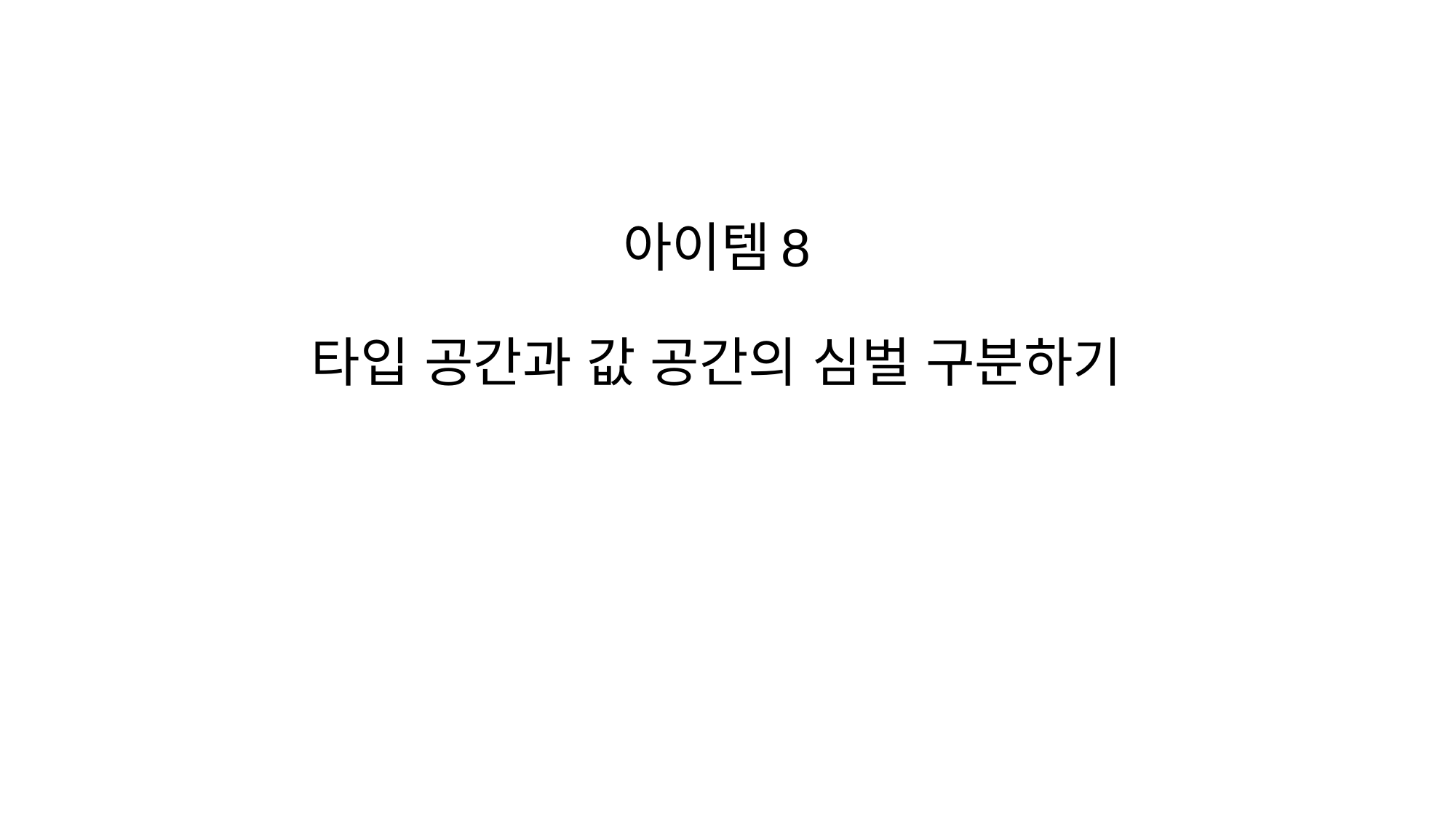

# 아이템8 타입 공간과 값 공간의 심벌 구분하기